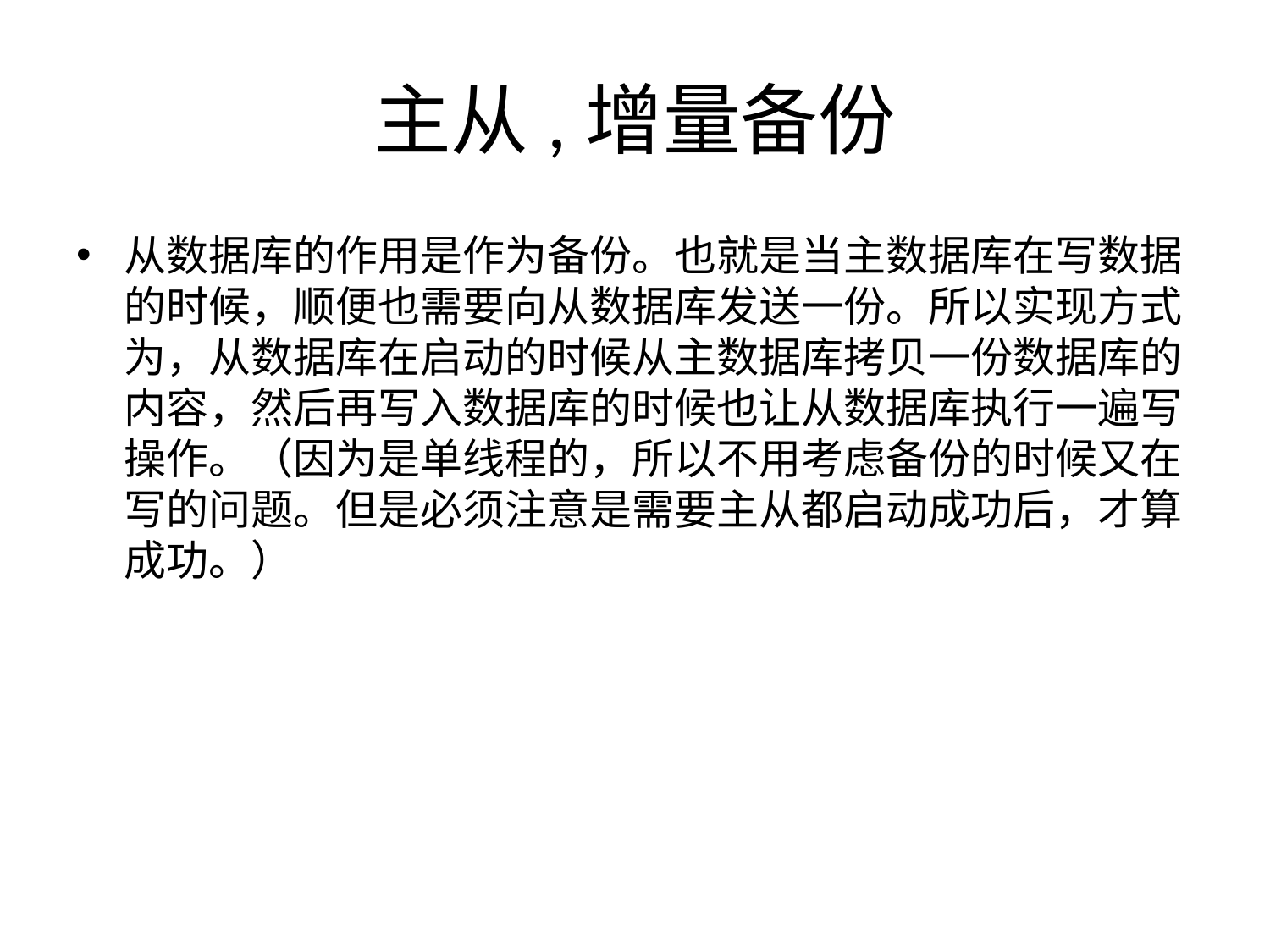

# 主从,增量备份
从数据库的作用是作为备份。也就是当主数据库在写数据的时候，顺便也需要向从数据库发送一份。所以实现方式为，从数据库在启动的时候从主数据库拷贝一份数据库的内容，然后再写入数据库的时候也让从数据库执行一遍写操作。（因为是单线程的，所以不用考虑备份的时候又在写的问题。但是必须注意是需要主从都启动成功后，才算成功。）